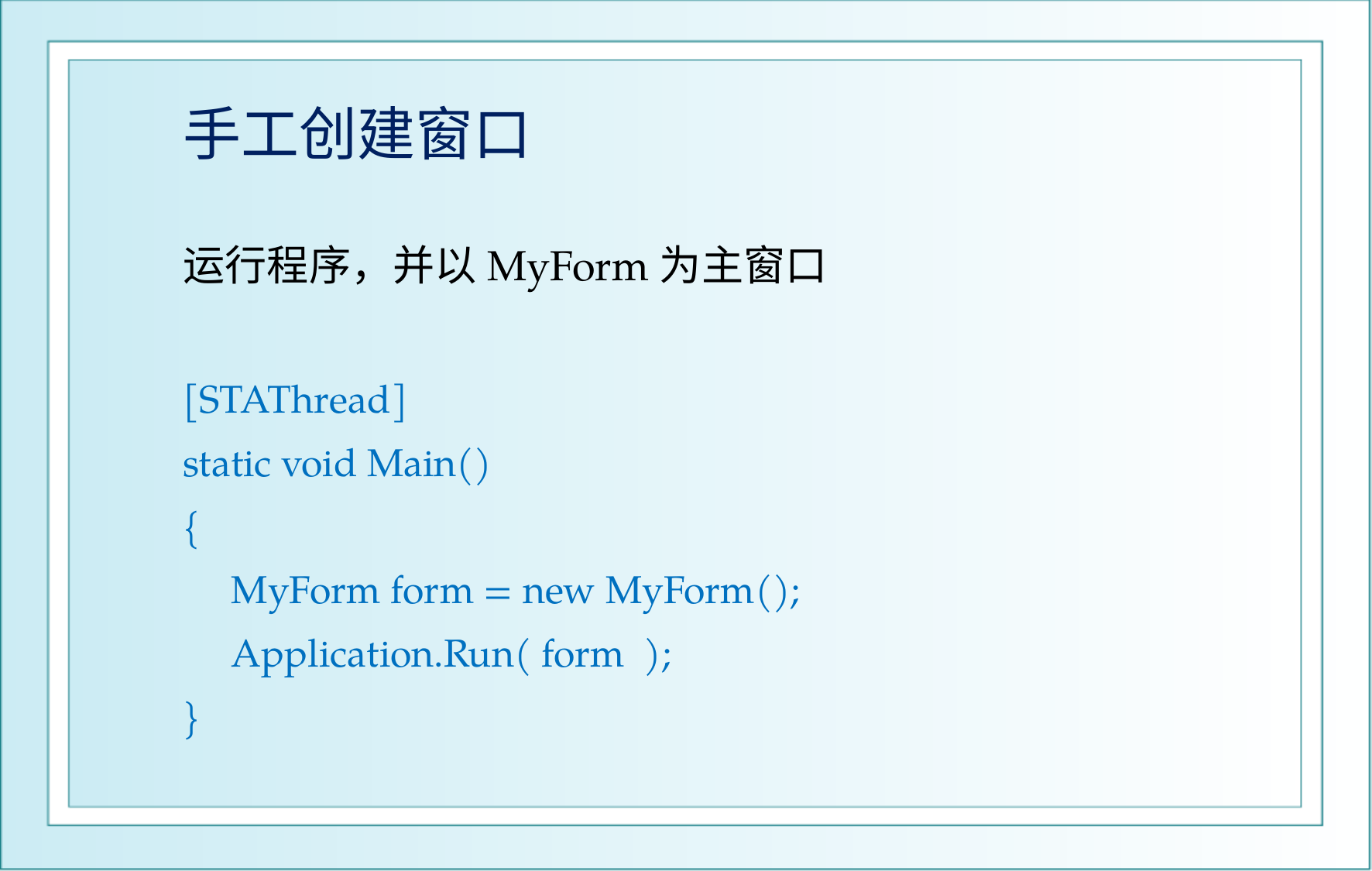

# 手工创建窗口
运行程序，并以MyForm为主窗口

[STAThread]
static void Main()
{
     MyForm form = new MyForm();
     Application.Run( form  );
}